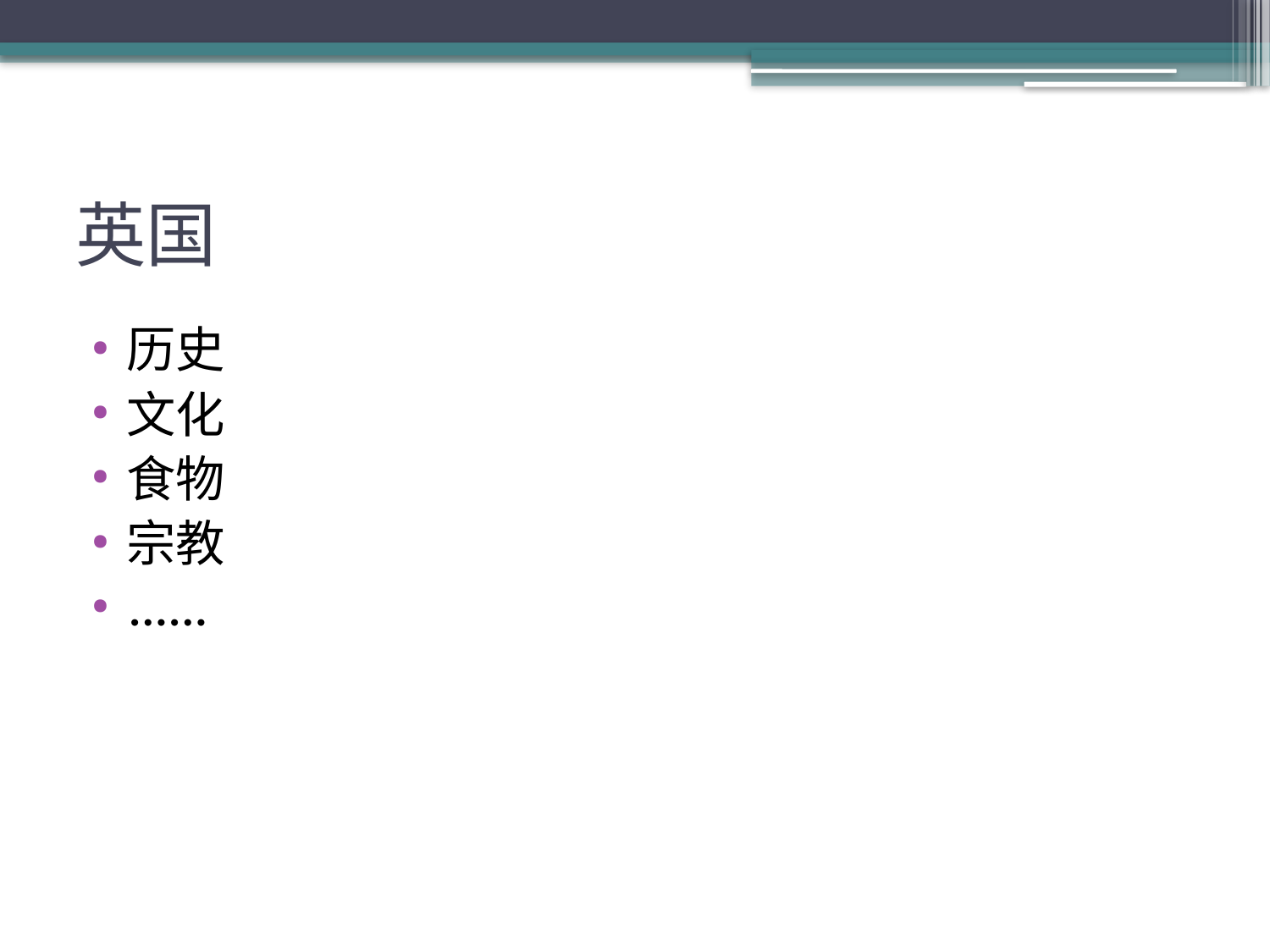

# 英国
历史
文化
食物
宗教
……